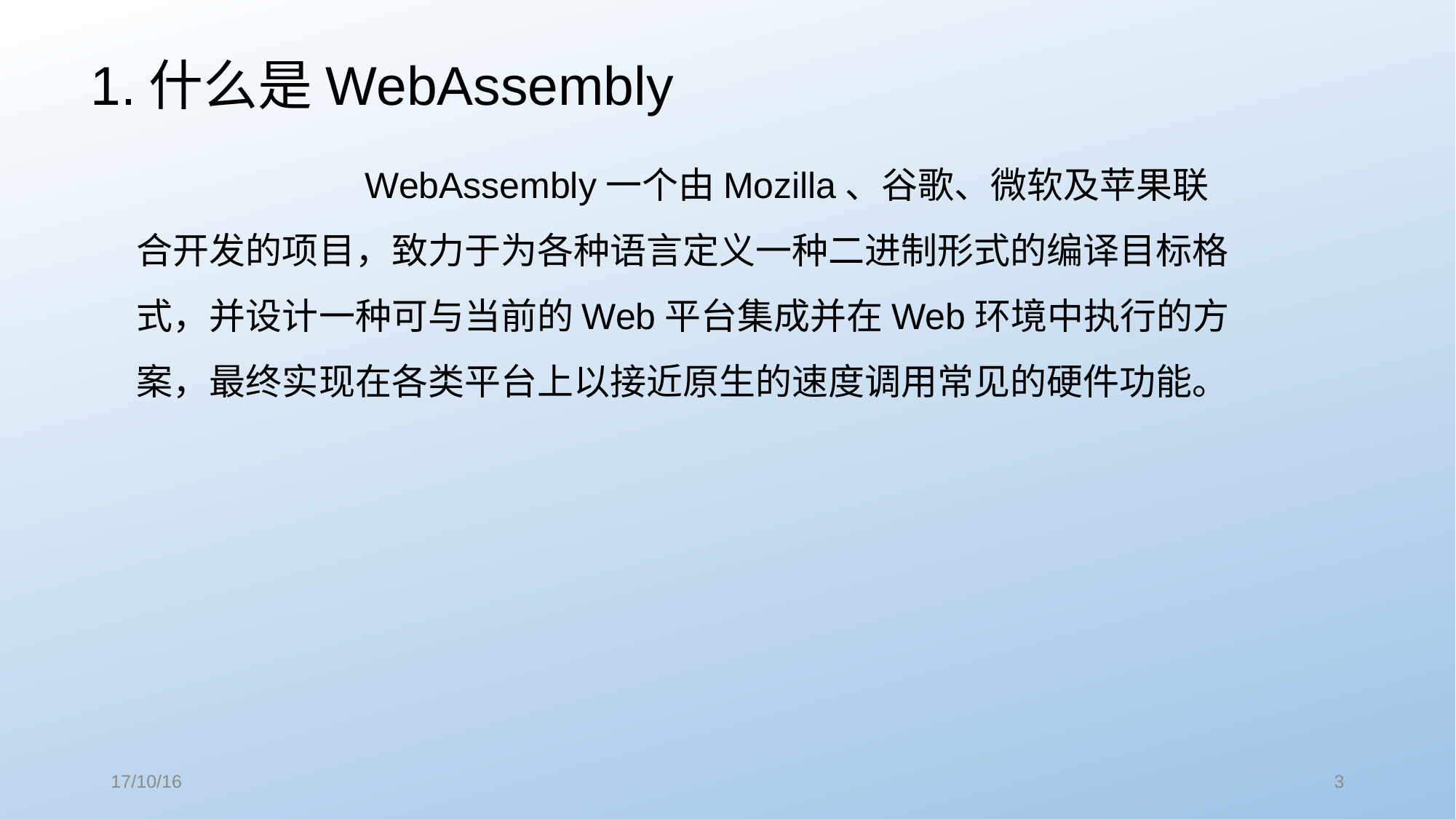

1.什么是WebAssembly
		 WebAssembly一个由Mozilla、谷歌、微软及苹果联合开发的项目，致力于为各种语言定义一种二进制形式的编译目标格式，并设计一种可与当前的Web平台集成并在Web环境中执行的方案，最终实现在各类平台上以接近原生的速度调用常见的硬件功能。
17/10/16
3